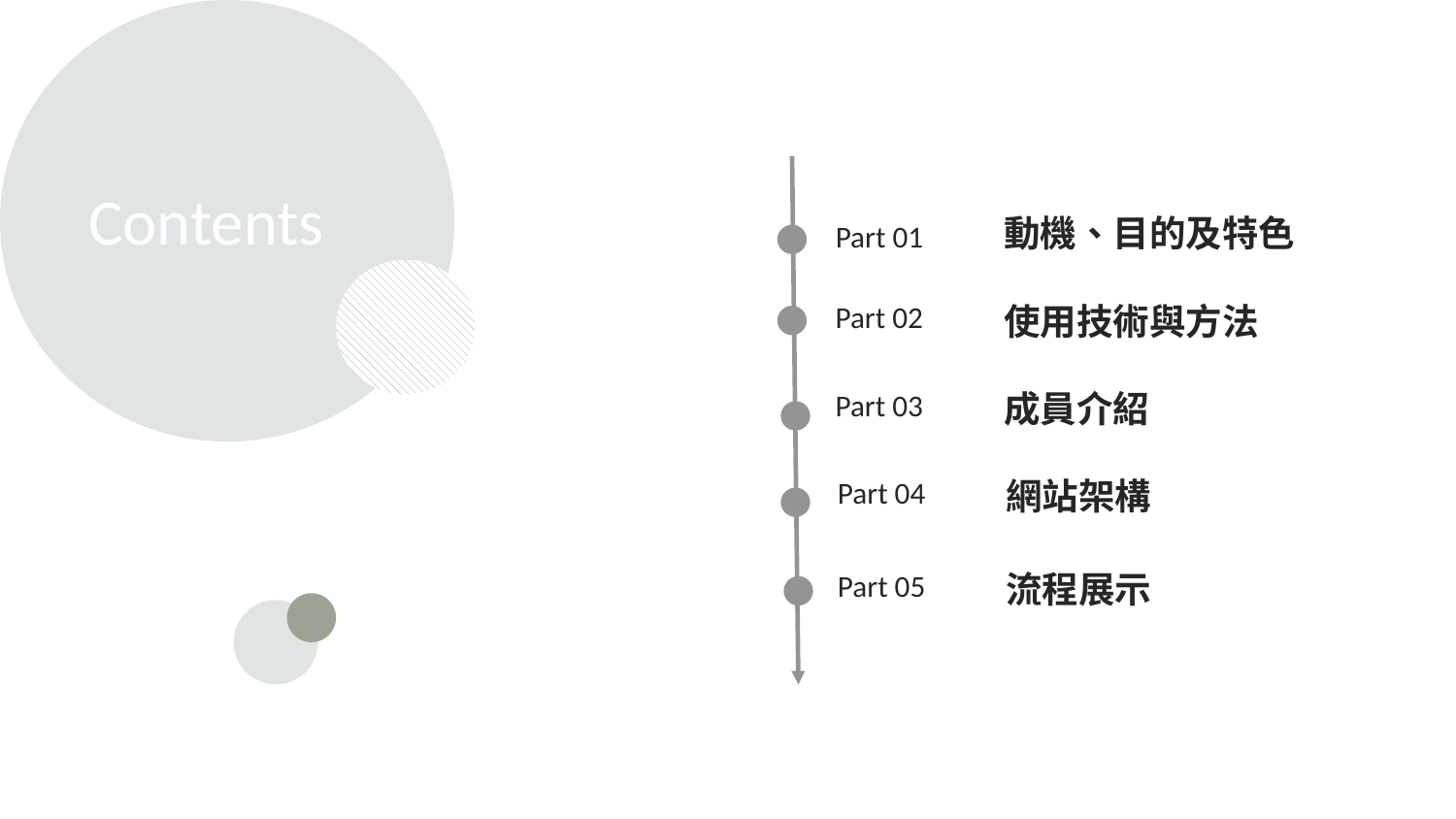

Contents

動機、目的及特色
Part 01

Part 02
使用技術與方法
Part 03
成員介紹
Part 04
網站架構
Part 05
流程展示